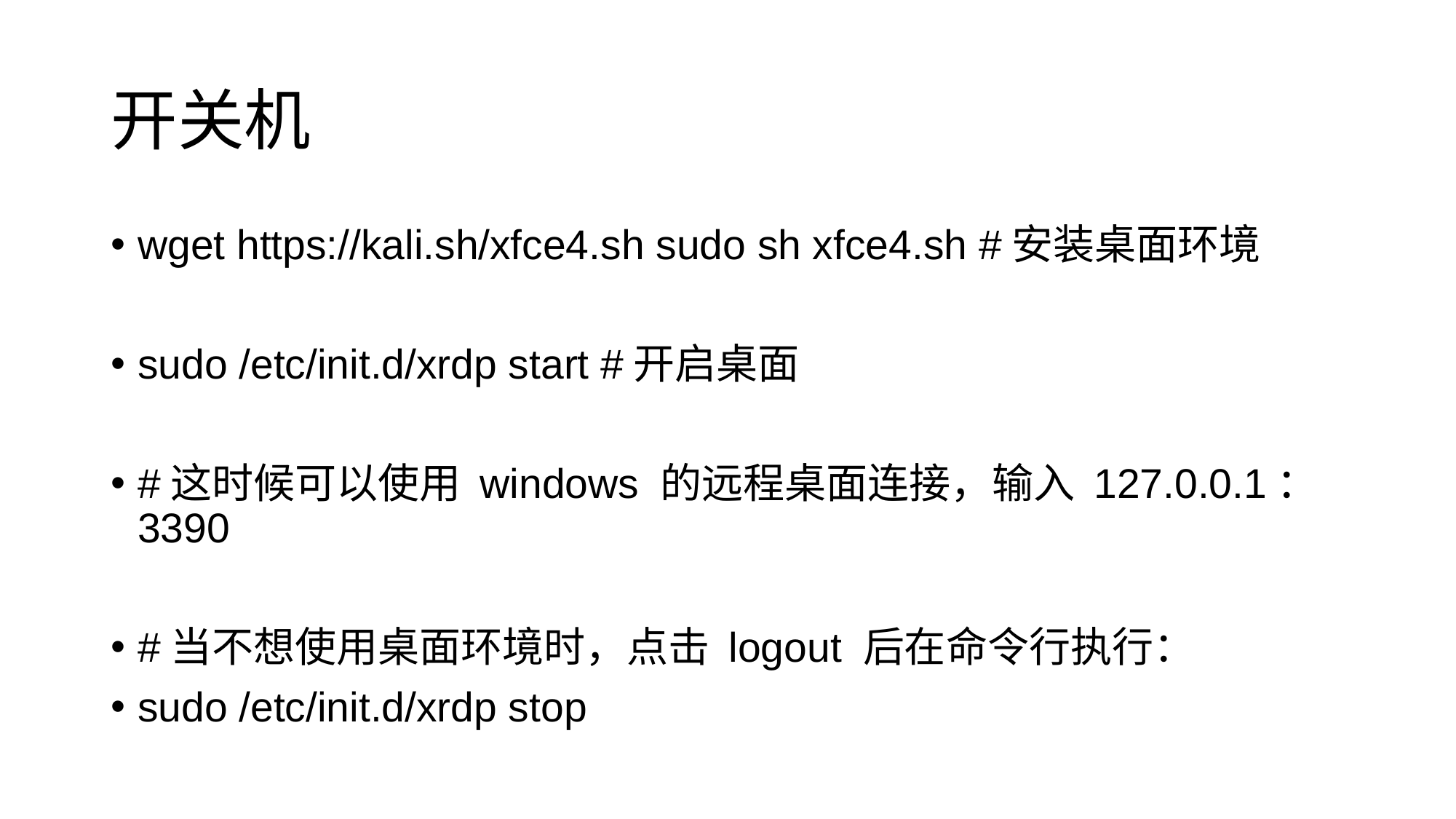

# 开关机
wget https://kali.sh/xfce4.sh sudo sh xfce4.sh #安装桌面环境

sudo /etc/init.d/xrdp start #开启桌面

#这时候可以使用 windows 的远程桌面连接，输入 127.0.0.1：3390

#当不想使用桌面环境时，点击 logout 后在命令行执行：
sudo /etc/init.d/xrdp stop